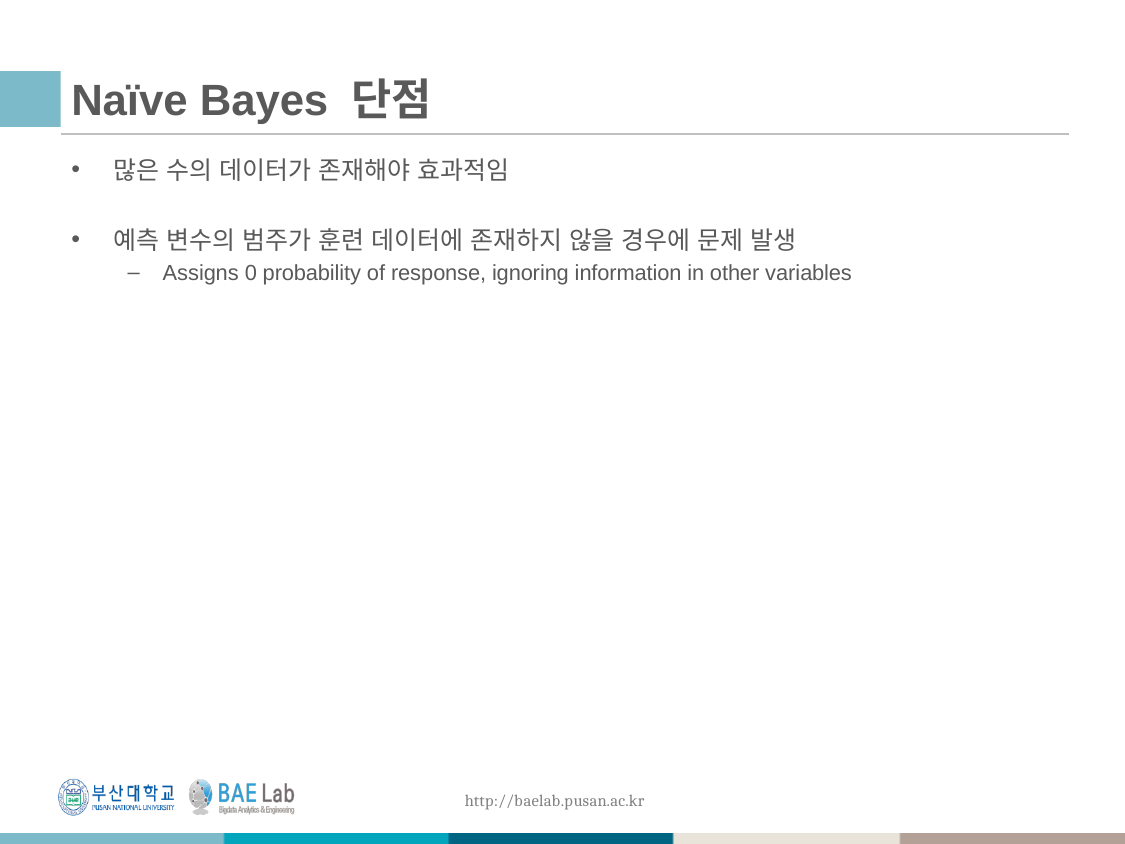

# Naïve Bayes 단점
많은 수의 데이터가 존재해야 효과적임

예측 변수의 범주가 훈련 데이터에 존재하지 않을 경우에 문제 발생
Assigns 0 probability of response, ignoring information in other variables